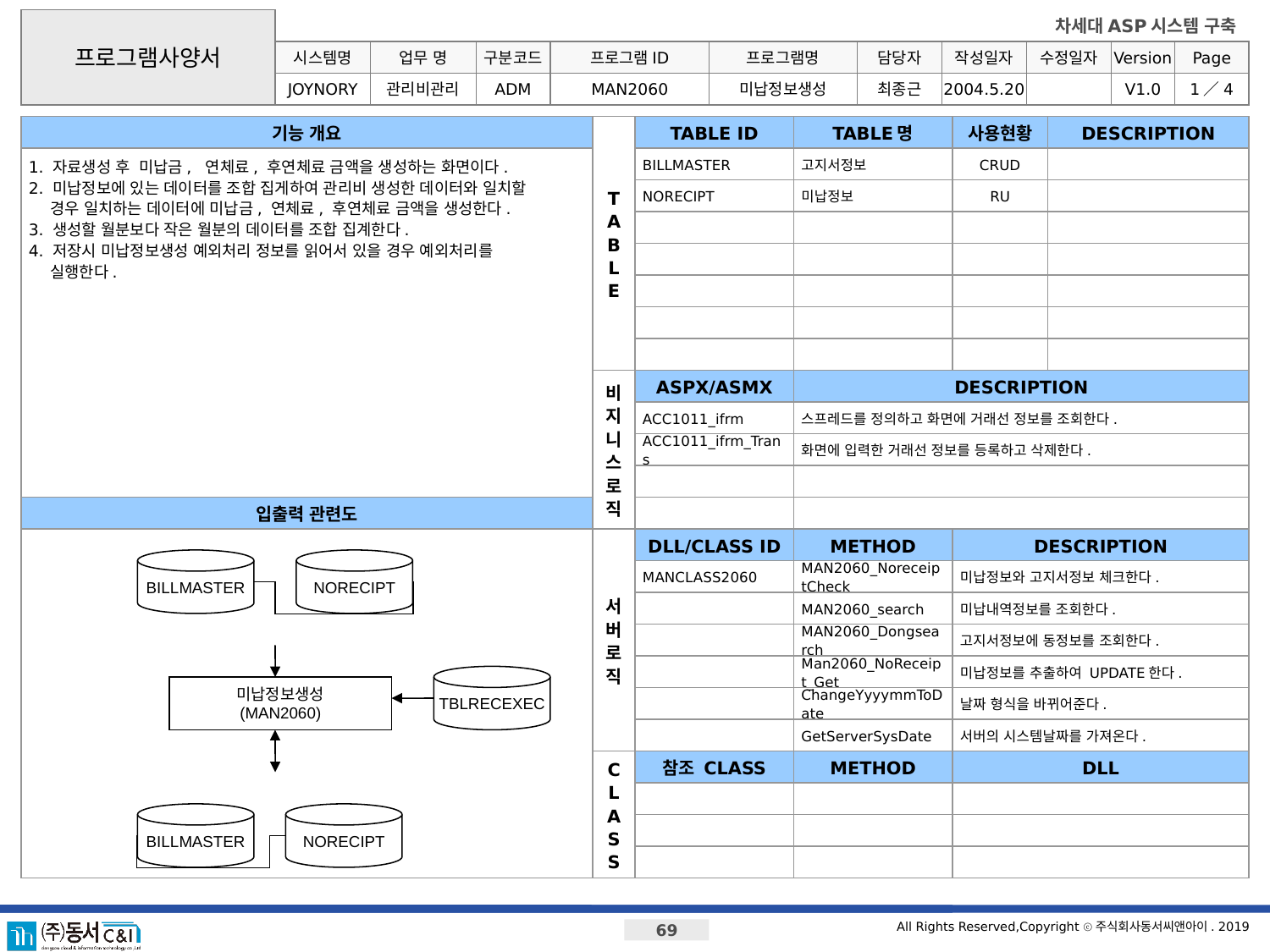

프로그램사양서
시스템명
업무 명
구분코드
프로그램ID
프로그램명
JOYNORY
관리비관리
ADM
MAN2060
미납정보생성
최종근
2004.5.20

V1.0
1／4
기능 개요
T
A
B
L
E
TABLE ID
TABLE명
사용현황
DESCRIPTION
1. 자료생성 후  미납금,  연체료, 후연체료 금액을 생성하는 화면이다.
2. 미납정보에 있는 데이터를 조합 집게하여 관리비 생성한 데이터와 일치할
    경우 일치하는 데이터에 미납금, 연체료, 후연체료 금액을 생성한다.
3. 생성할 월분보다 작은 월분의 데이터를 조합 집계한다.
4. 저장시 미납정보생성 예외처리 정보를 읽어서 있을 경우 예외처리를
    실행한다.

BILLMASTER
고지서정보
CRUD

NORECIPT
미납정보
RU

비지니스로직
ASPX/ASMX
DESCRIPTION
ACC1011_ifrm
스프레드를 정의하고 화면에 거래선 정보를 조회한다.
ACC1011_ifrm_Trans
화면에 입력한 거래선 정보를 등록하고 삭제한다.

입출력 관련도

서버로직
DLL/CLASS ID
METHOD
DESCRIPTION
BILLMASTER
NORECIPT
MANCLASS2060
MAN2060_NoreceiptCheck
미납정보와 고지서정보 체크한다.

MAN2060_search
미납내역정보를 조회한다.

MAN2060_Dongsearch
고지서정보에 동정보를 조회한다.

Man2060_NoReceipt_Get
미납정보를 추출하여 UPDATE한다.
TBLRECEXEC
미납정보생성
(MAN2060)

ChangeYyyymmToDate
날짜 형식을 바뀌어준다.

GetServerSysDate
서버의 시스템날짜를 가져온다.

C
L
A
S
S
참조 CLASS
METHOD
DLL

BILLMASTER
NORECIPT